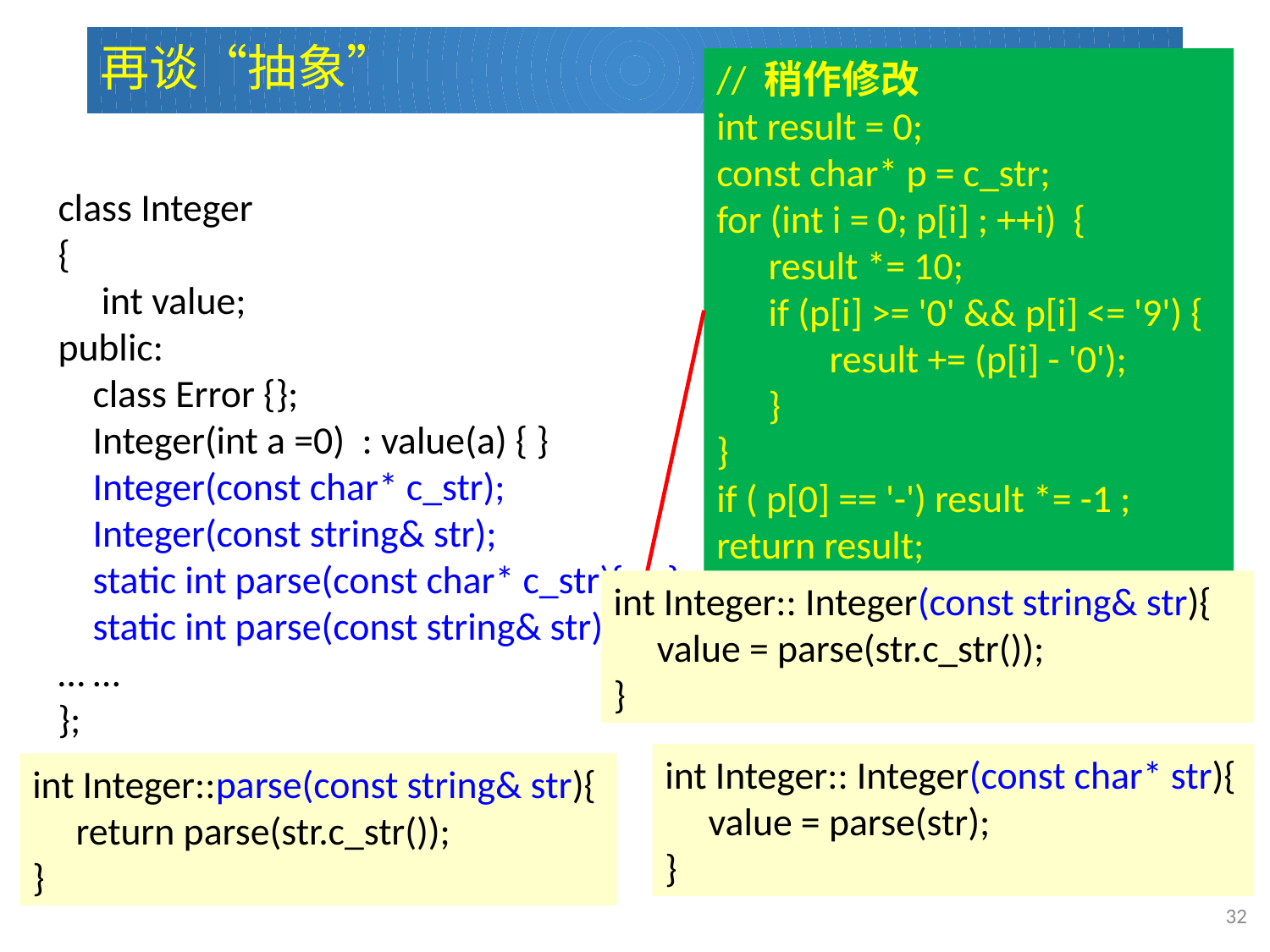

# 再谈“抽象”
// 稍作修改
int result = 0;
const char* p = c_str;
for (int i = 0; p[i] ; ++i)  {
      result *= 10;
      if (p[i] >= '0' && p[i] <= '9') {
             result += (p[i] - '0');
      }
}
if ( p[0] == '-') result *= -1 ;
return result;
class Integer
{
     int value;
public:
    class Error {};
    Integer(int a =0)  : value(a) { }
    Integer(const char* c_str);
    Integer(const string& str);
    static int parse(const char* c_str){     }
    static int parse(const string& str)
… …
};
int Integer:: Integer(const string& str){
     value = parse(str.c_str());
}
int Integer:: Integer(const char* str){
     value = parse(str);
}
int Integer::parse(const string& str){
     return parse(str.c_str());
}
32